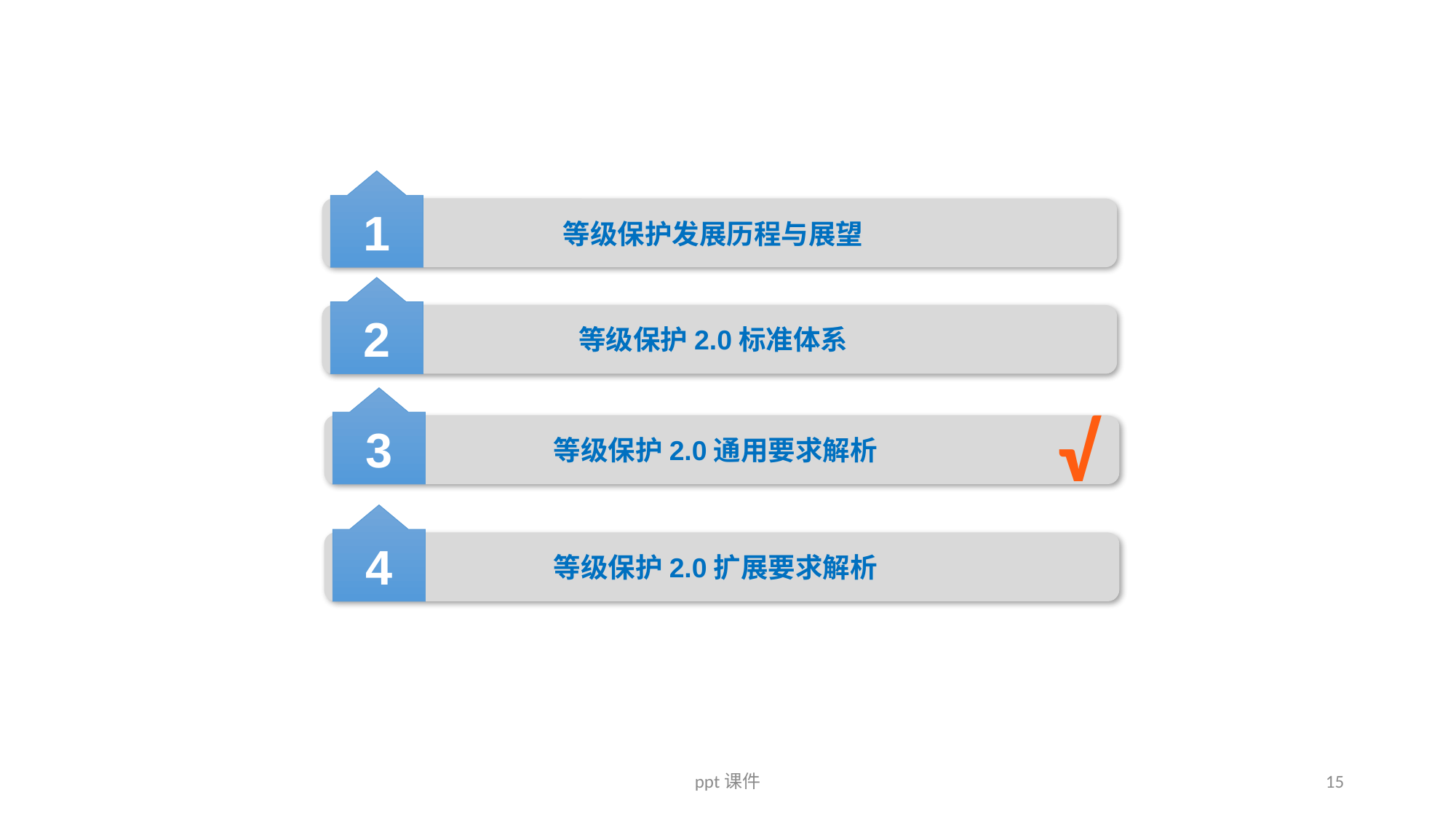

1

等级保护发展历程与展望
2

等级保护2.0标准体系
3
√

等级保护2.0通用要求解析
4

等级保护2.0扩展要求解析
ppt课件
15